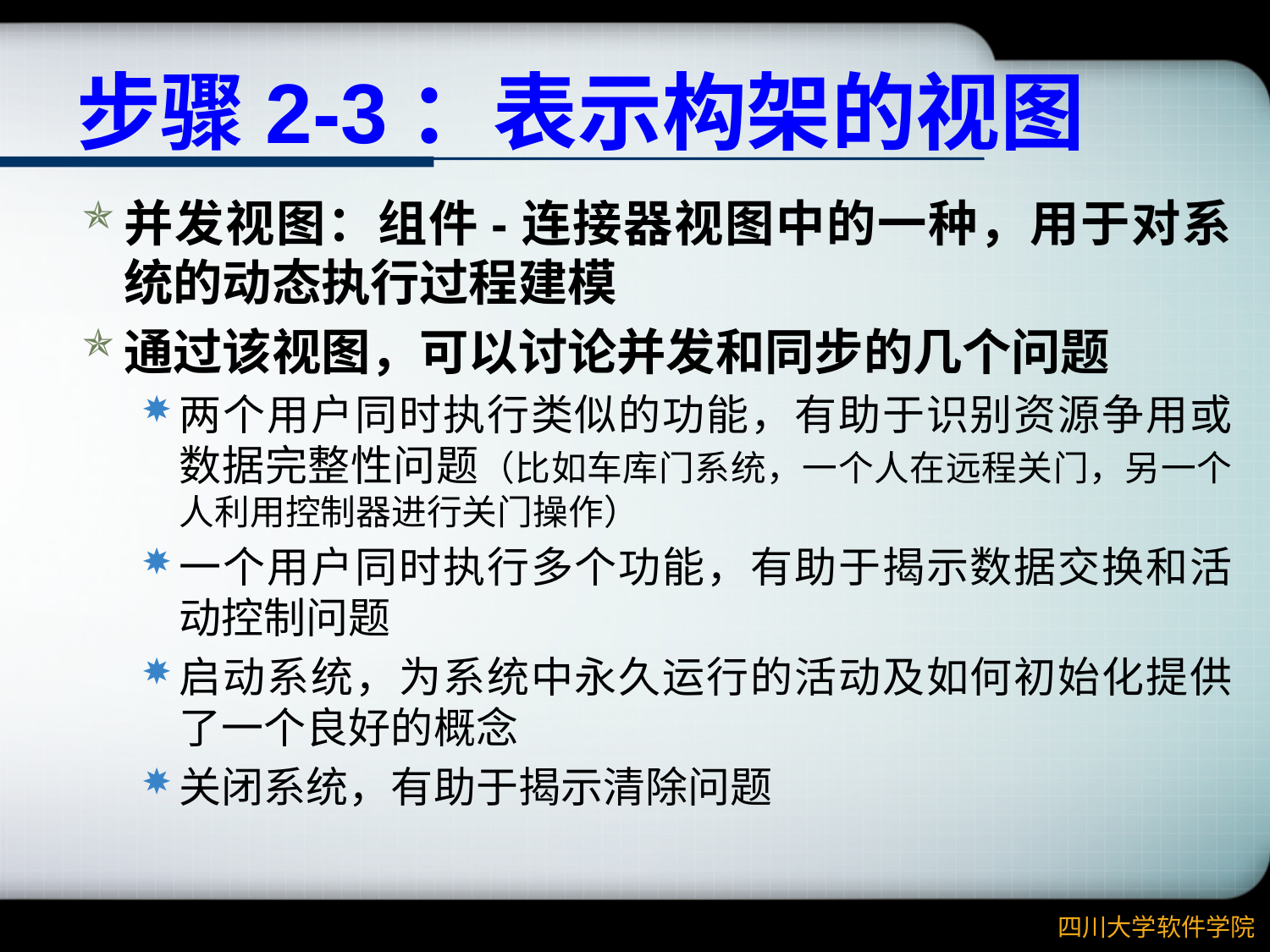

# 步骤2-3：表示构架的视图
并发视图：组件-连接器视图中的一种，用于对系统的动态执行过程建模
通过该视图，可以讨论并发和同步的几个问题
两个用户同时执行类似的功能，有助于识别资源争用或数据完整性问题（比如车库门系统，一个人在远程关门，另一个人利用控制器进行关门操作）
一个用户同时执行多个功能，有助于揭示数据交换和活动控制问题
启动系统，为系统中永久运行的活动及如何初始化提供了一个良好的概念
关闭系统，有助于揭示清除问题